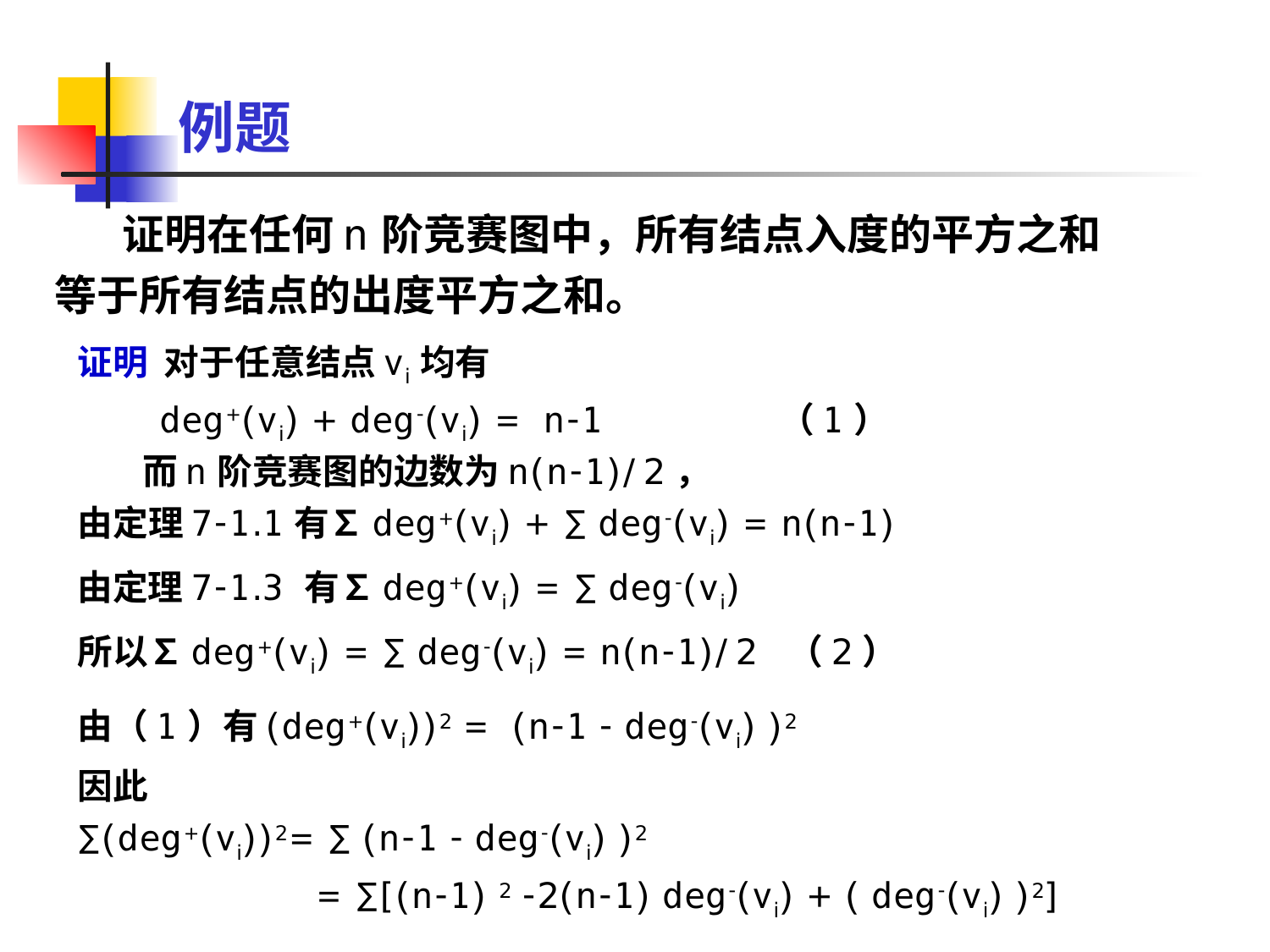

例题
      证明在任何n阶竞赛图中，所有结点入度的平方之和等于所有结点的出度平方之和。
证明  对于任意结点vi均有
        deg+(vi) + deg-(vi) =  n-1                （1）
       而n阶竞赛图的边数为n(n-1)/2，
由定理7-1.1有∑deg+(vi) + ∑ deg-(vi) = n(n-1)
由定理7-1.3 有∑deg+(vi) = ∑ deg-(vi)
所以∑deg+(vi) = ∑ deg-(vi) = n(n-1)/2  （2）
由（1）有(deg+(vi))2 =  (n-1 - deg-(vi) )2
因此
∑(deg+(vi))2= ∑ (n-1 - deg-(vi) )2
                       = ∑[(n-1) 2 -2(n-1) deg-(vi) + ( deg-(vi) )2]